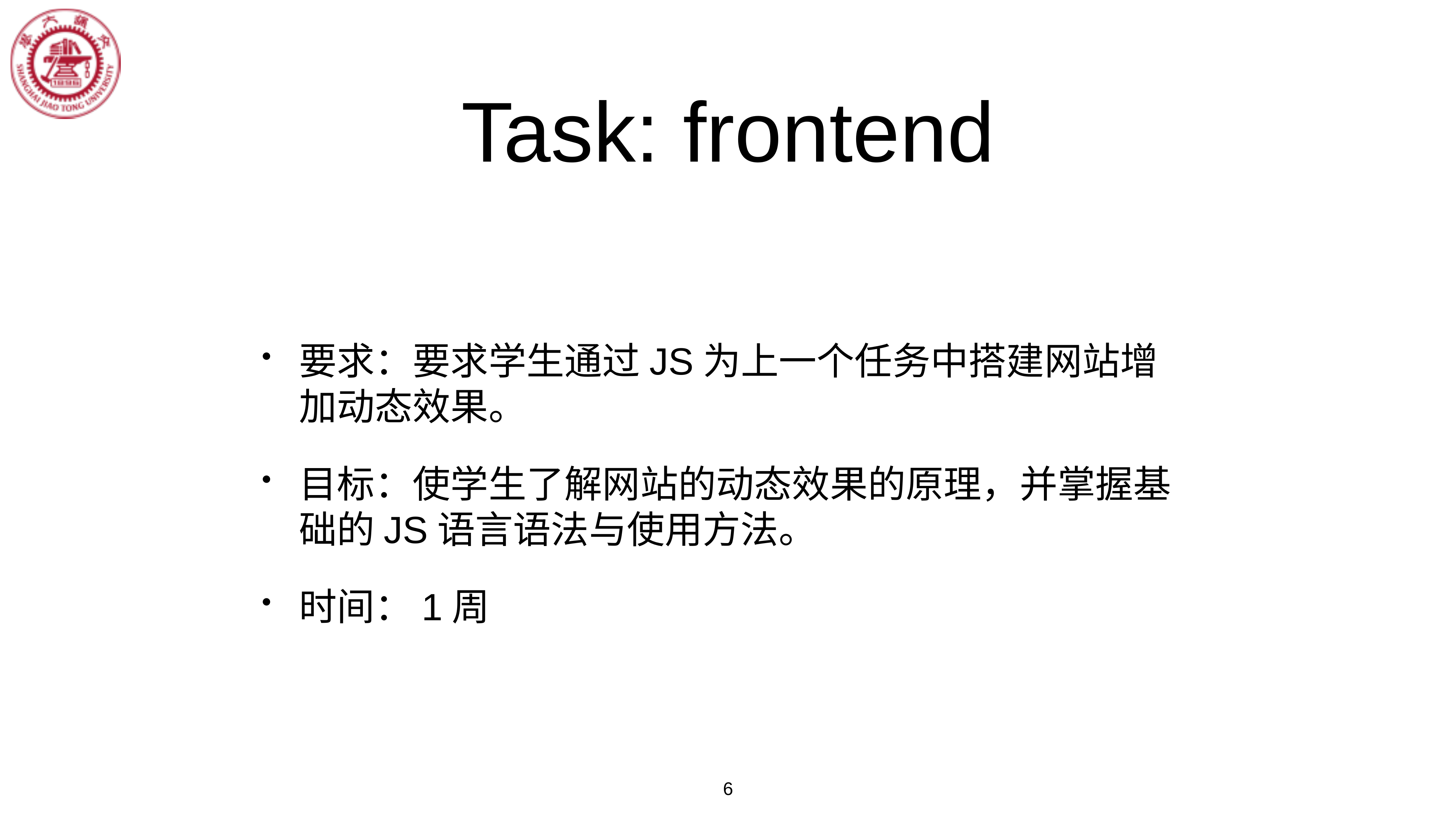

# Task: frontend
要求：要求学生通过JS为上一个任务中搭建网站增加动态效果。
目标：使学生了解网站的动态效果的原理，并掌握基础的JS语言语法与使用方法。
时间：1周
6